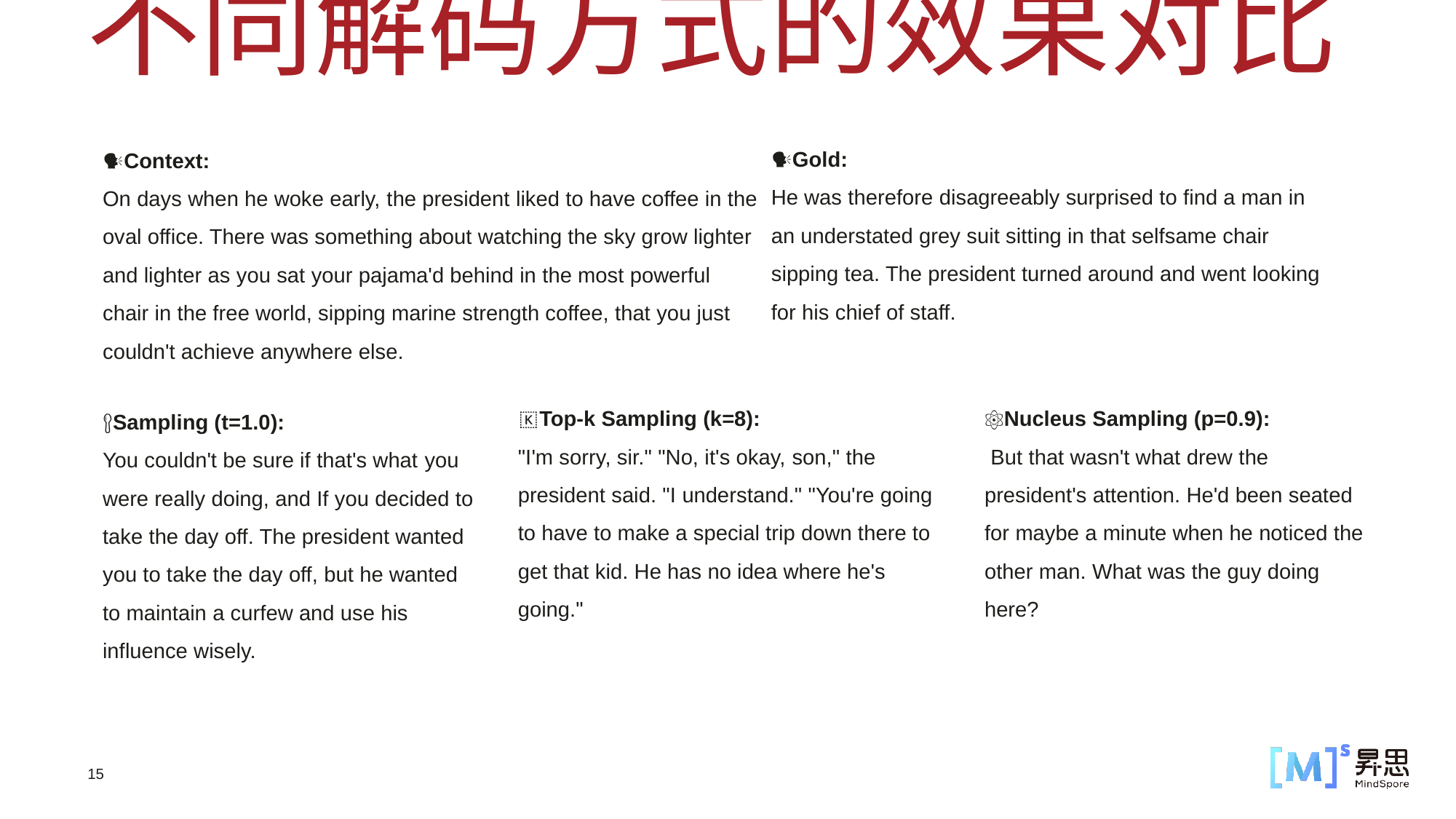

不同解码方式的效果对比
🗣Context:
On days when he woke early, the president liked to have coffee in the oval office. There was something about watching the sky grow lighter and lighter as you sat your pajama'd behind in the most powerful chair in the free world, sipping marine strength coffee, that you just couldn't achieve anywhere else.
🗣Gold:
He was therefore disagreeably surprised to find a man in an understated grey suit sitting in that selfsame chair sipping tea. The president turned around and went looking for his chief of staff.
🇰Top-k Sampling (k=8):
"I'm sorry, sir." "No, it's okay, son," the president said. "I understand." "You're going to have to make a special trip down there to get that kid. He has no idea where he's going."
⚛️Nucleus Sampling (p=0.9):
 But that wasn't what drew the president's attention. He'd been seated for maybe a minute when he noticed the other man. What was the guy doing here?
🥄Sampling (t=1.0):
You couldn't be sure if that's what you were really doing, and If you decided to take the day off. The president wanted you to take the day off, but he wanted to maintain a curfew and use his influence wisely.